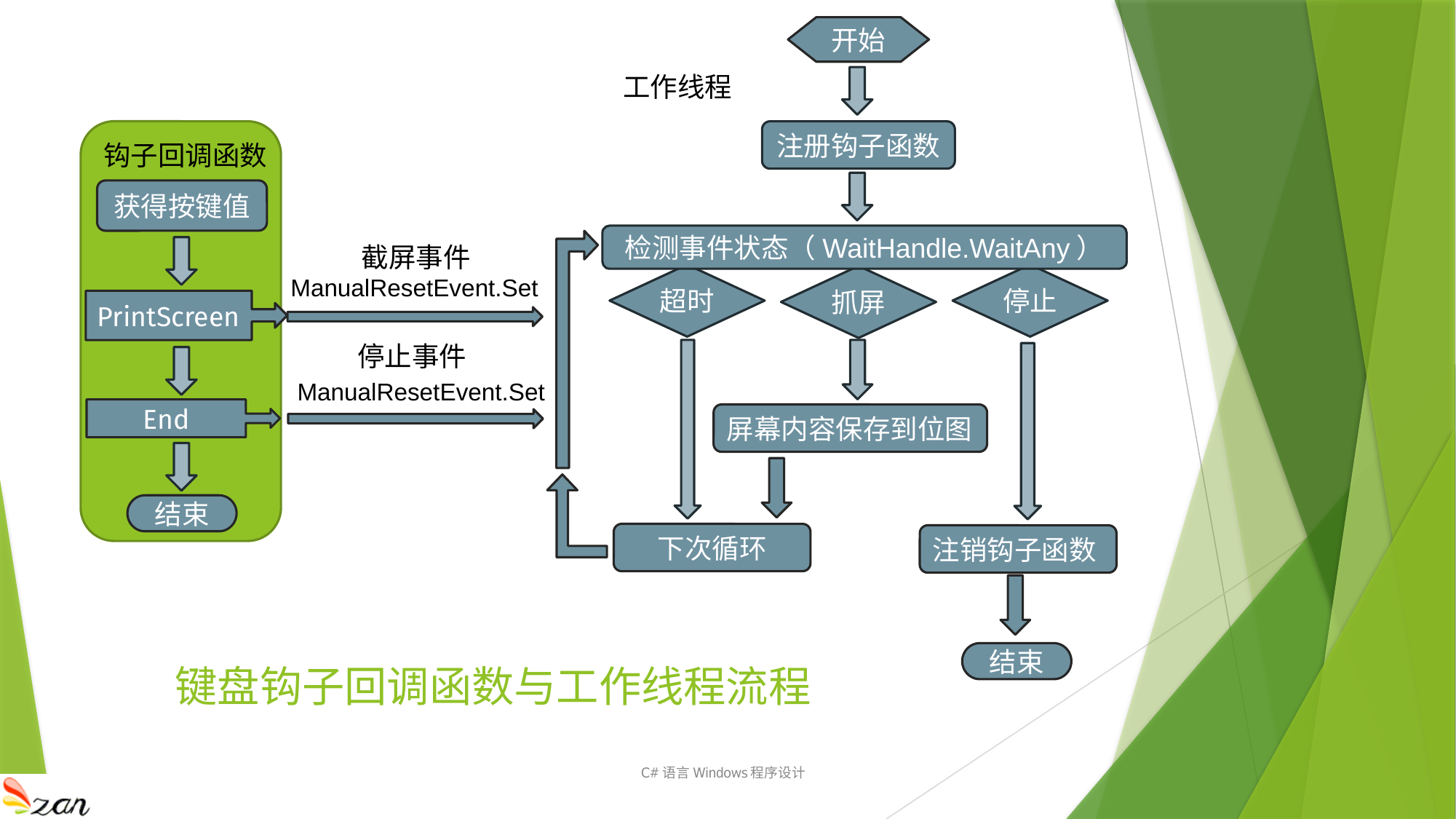

开始
工作线程

注册钩子函数
钩子回调函数

获得按键值
检测事件状态（WaitHandle.WaitAny）
截屏事件

超时
停止
抓屏
ManualResetEvent.Set
PrintScreen

停止事件

ManualResetEvent.Set
End
屏幕内容保存到位图

结束
下次循环
注销钩子函数

结束
# 键盘钩子回调函数与工作线程流程
C#语言Windows程序设计